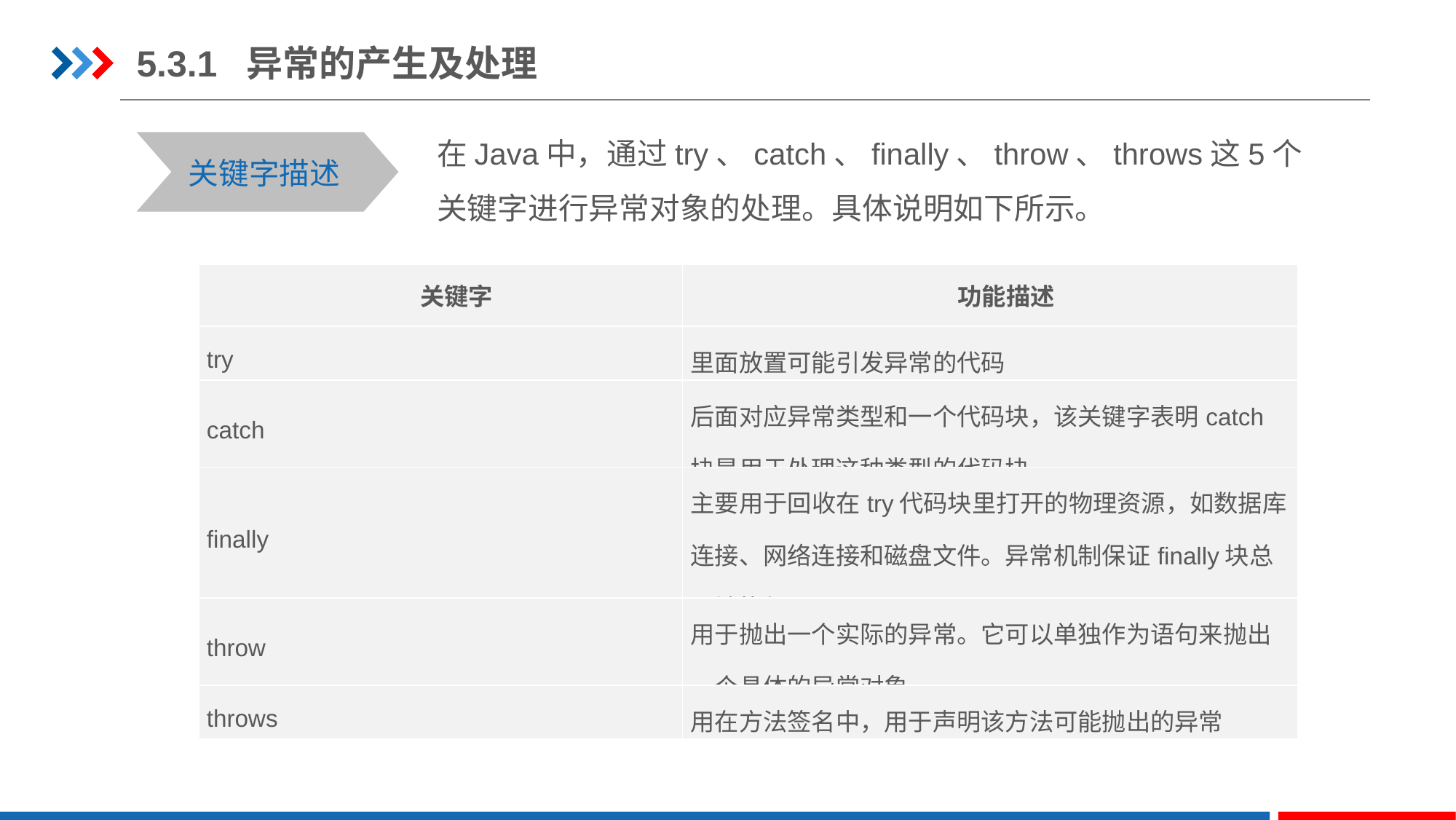

5.3.1  异常的产生及处理
在Java中，通过try、catch、finally、throw、throws这5个关键字进行异常对象的处理。具体说明如下所示。

关键字描述
| 关键字 | 功能描述 |
| --- | --- |
| try | 里面放置可能引发异常的代码 |
| catch | 后面对应异常类型和一个代码块，该关键字表明catch块是用于处理这种类型的代码块 |
| finally | 主要用于回收在try代码块里打开的物理资源，如数据库连接、网络连接和磁盘文件。异常机制保证finally块总是被执行 |
| throw | 用于抛出一个实际的异常。它可以单独作为语句来抛出一个具体的异常对象 |
| throws | 用在方法签名中，用于声明该方法可能抛出的异常 |